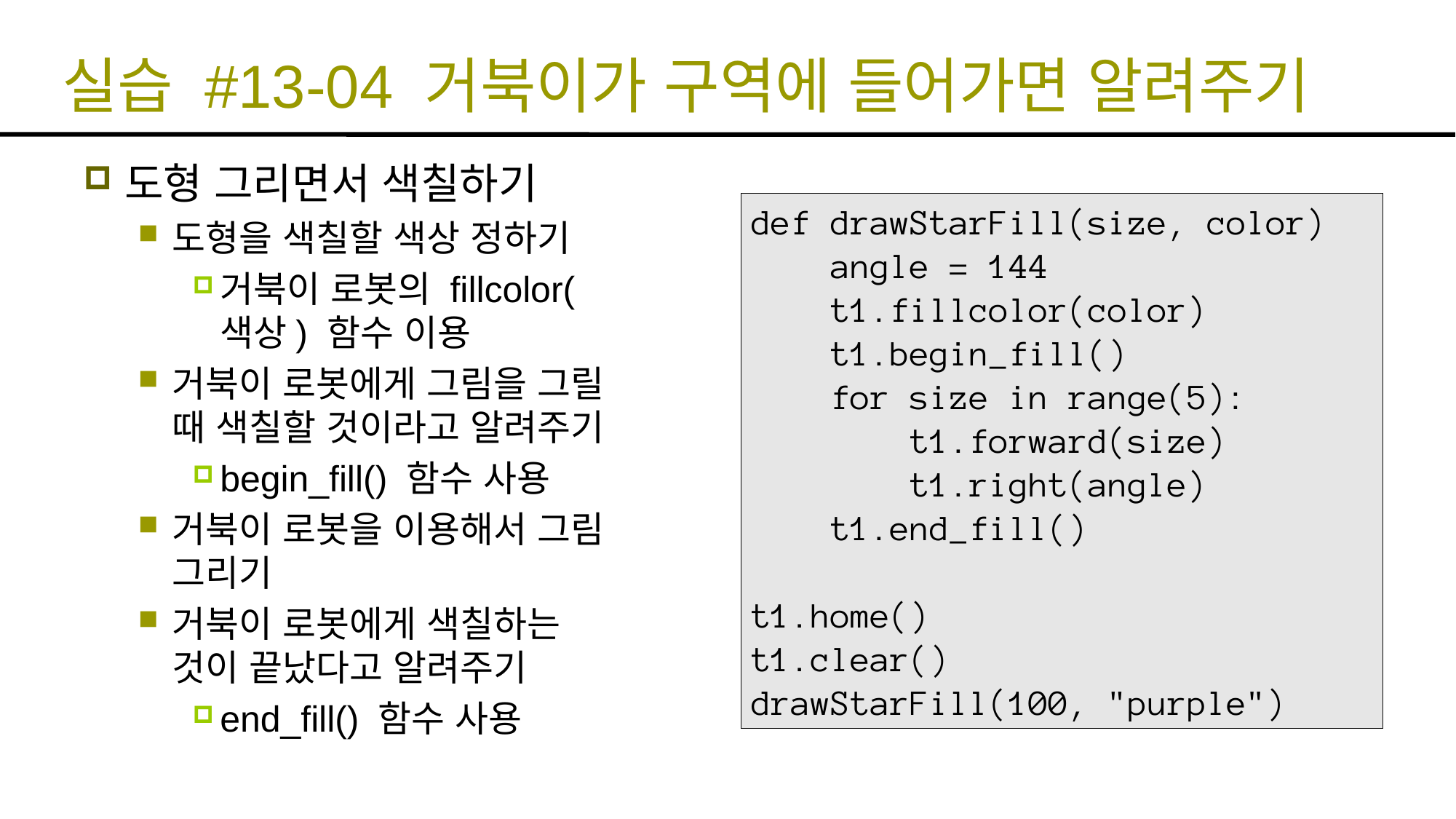

실습 #13-04 거북이가 구역에 들어가면 알려주기
도형 그리면서 색칠하기
도형을 색칠할 색상 정하기
거북이 로봇의 fillcolor(색상) 함수 이용
거북이 로봇에게 그림을 그릴 때 색칠할 것이라고 알려주기
begin_fill() 함수 사용
거북이 로봇을 이용해서 그림 그리기
거북이 로봇에게 색칠하는 것이 끝났다고 알려주기
end_fill() 함수 사용

def drawStarFill(size, color)
    angle = 144
    t1.fillcolor(color)
    t1.begin_fill()
    for size in range(5):
        t1.forward(size)
        t1.right(angle)
    t1.end_fill()

t1.home()
t1.clear()
drawStarFill(100, "purple")